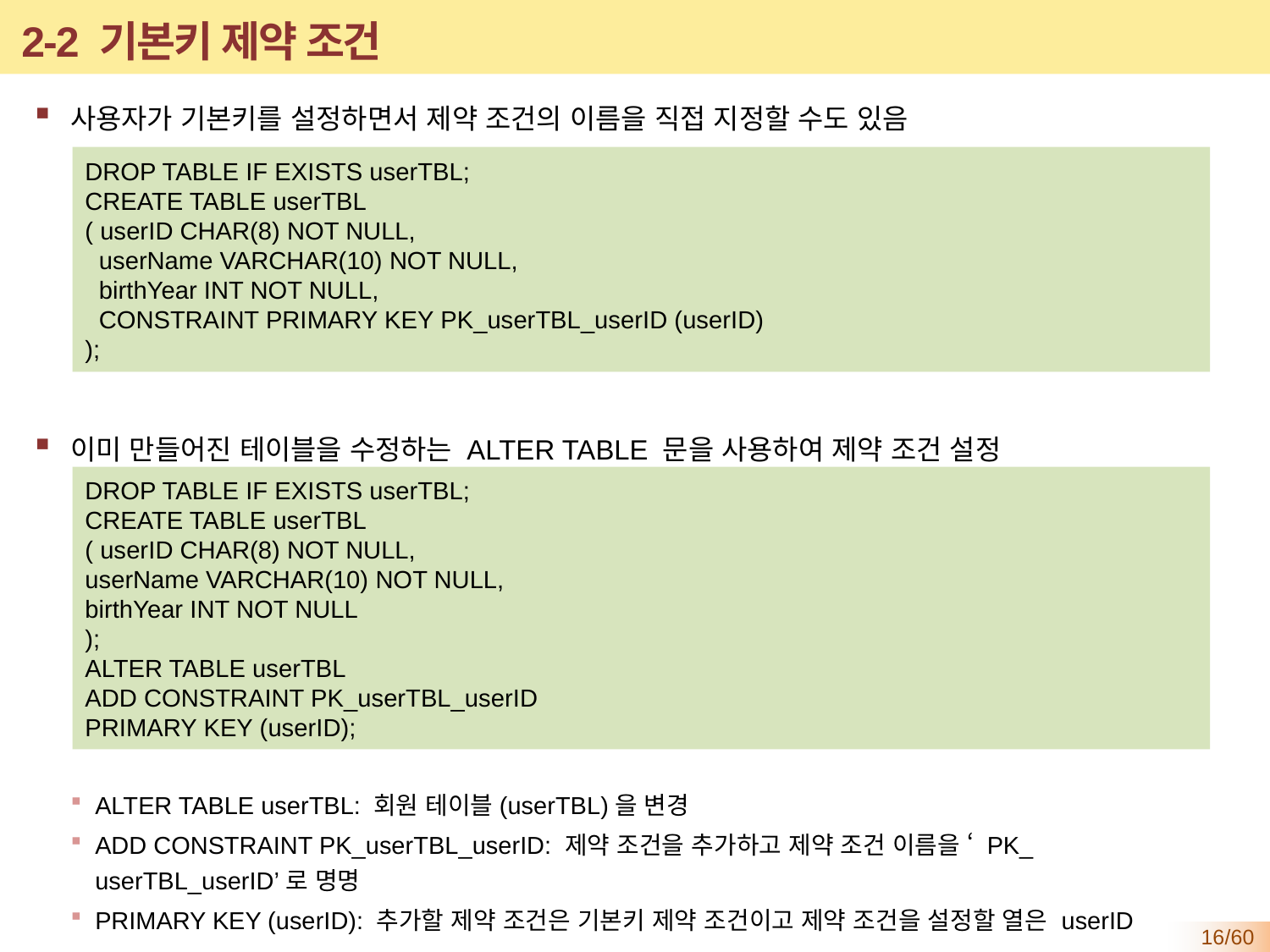

# 2-2 기본키 제약 조건
사용자가 기본키를 설정하면서 제약 조건의 이름을 직접 지정할 수도 있음

이미 만들어진 테이블을 수정하는 ALTER TABLE 문을 사용하여 제약 조건 설정

ALTER TABLE userTBL: 회원 테이블(userTBL)을 변경
ADD CONSTRAINT PK_userTBL_userID: 제약 조건을 추가하고 제약 조건 이름을 ‘ PK_ userTBL_userID’로 명명
PRIMARY KEY (userID): 추가할 제약 조건은 기본키 제약 조건이고 제약 조건을 설정할 열은 userID
DROP TABLE IF EXISTS userTBL;
CREATE TABLE userTBL
( userID CHAR(8) NOT NULL,
  userName VARCHAR(10) NOT NULL,
  birthYear INT NOT NULL,
  CONSTRAINT PRIMARY KEY PK_userTBL_userID (userID)
);
DROP TABLE IF EXISTS userTBL;
CREATE TABLE userTBL
( userID CHAR(8) NOT NULL,
userName VARCHAR(10) NOT NULL,
birthYear INT NOT NULL
);
ALTER TABLE userTBL
ADD CONSTRAINT PK_userTBL_userID
PRIMARY KEY (userID);